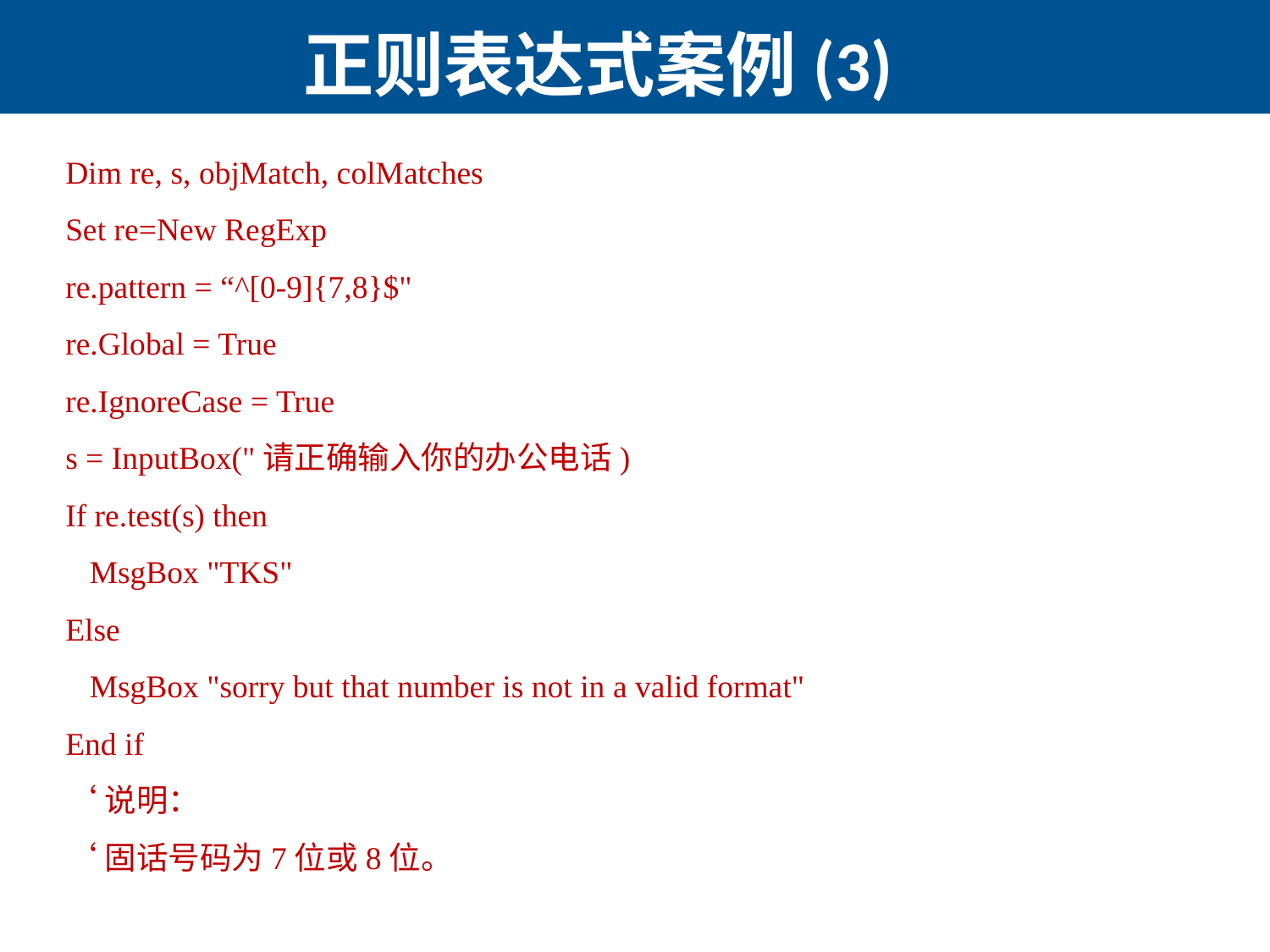

# 正则表达式案例(3)
Dim re, s, objMatch, colMatches
Set re=New RegExp
re.pattern = “^[0-9]{7,8}$"
re.Global = True
re.IgnoreCase = True
s = InputBox("请正确输入你的办公电话)
If re.test(s) then
   MsgBox "TKS"
Else
   MsgBox "sorry but that number is not in a valid format"
End if
‘说明：
‘固话号码为7位或8位。